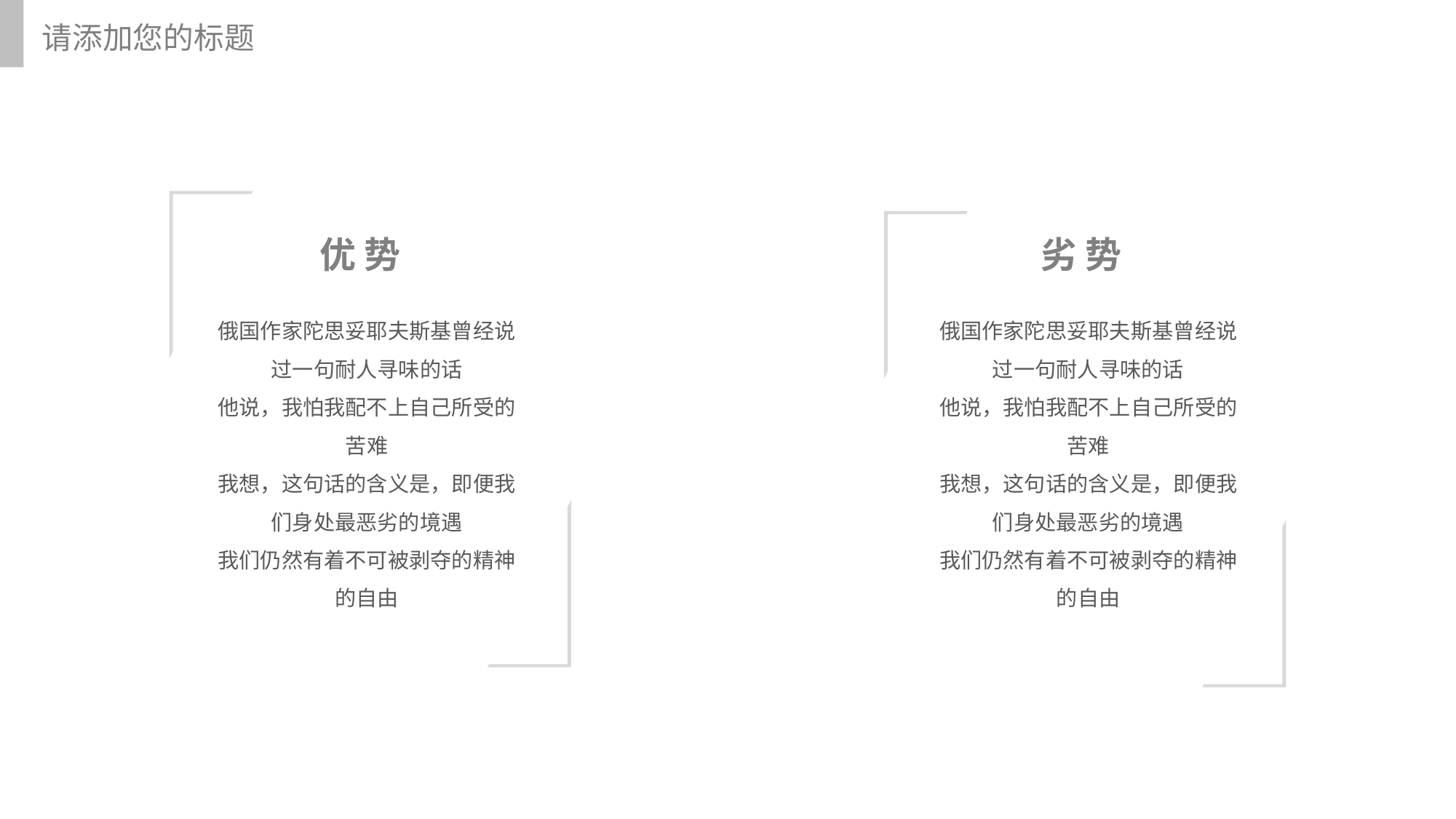

请添加您的标题

优 势
劣 势
俄国作家陀思妥耶夫斯基曾经说过一句耐人寻味的话
他说，我怕我配不上自己所受的苦难
我想，这句话的含义是，即便我们身处最恶劣的境遇
我们仍然有着不可被剥夺的精神的自由
俄国作家陀思妥耶夫斯基曾经说过一句耐人寻味的话
他说，我怕我配不上自己所受的苦难
我想，这句话的含义是，即便我们身处最恶劣的境遇
我们仍然有着不可被剥夺的精神的自由